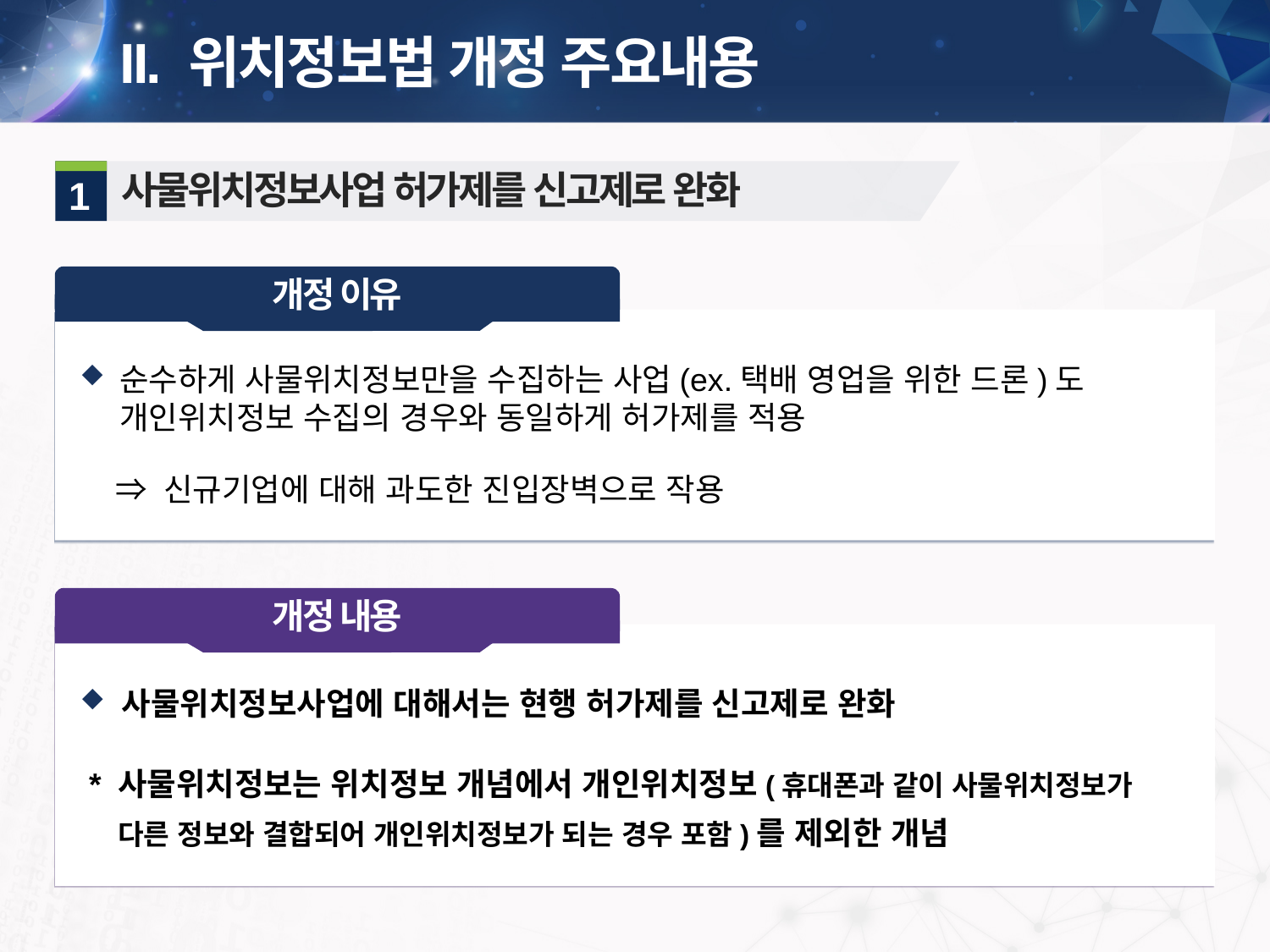

II. 위치정보법 개정 주요내용

사물위치정보사업 허가제를 신고제로 완화

1

개정 이유

순수하게 사물위치정보만을 수집하는 사업(ex.택배 영업을 위한 드론)도 개인위치정보 수집의 경우와 동일하게 허가제를 적용

    ⇒ 신규기업에 대해 과도한 진입장벽으로 작용

개정 내용

 사물위치정보사업에 대해서는 현행 허가제를 신고제로 완화

 * 사물위치정보는 위치정보 개념에서 개인위치정보(휴대폰과 같이 사물위치정보가
    다른 정보와 결합되어 개인위치정보가 되는 경우 포함)를 제외한 개념